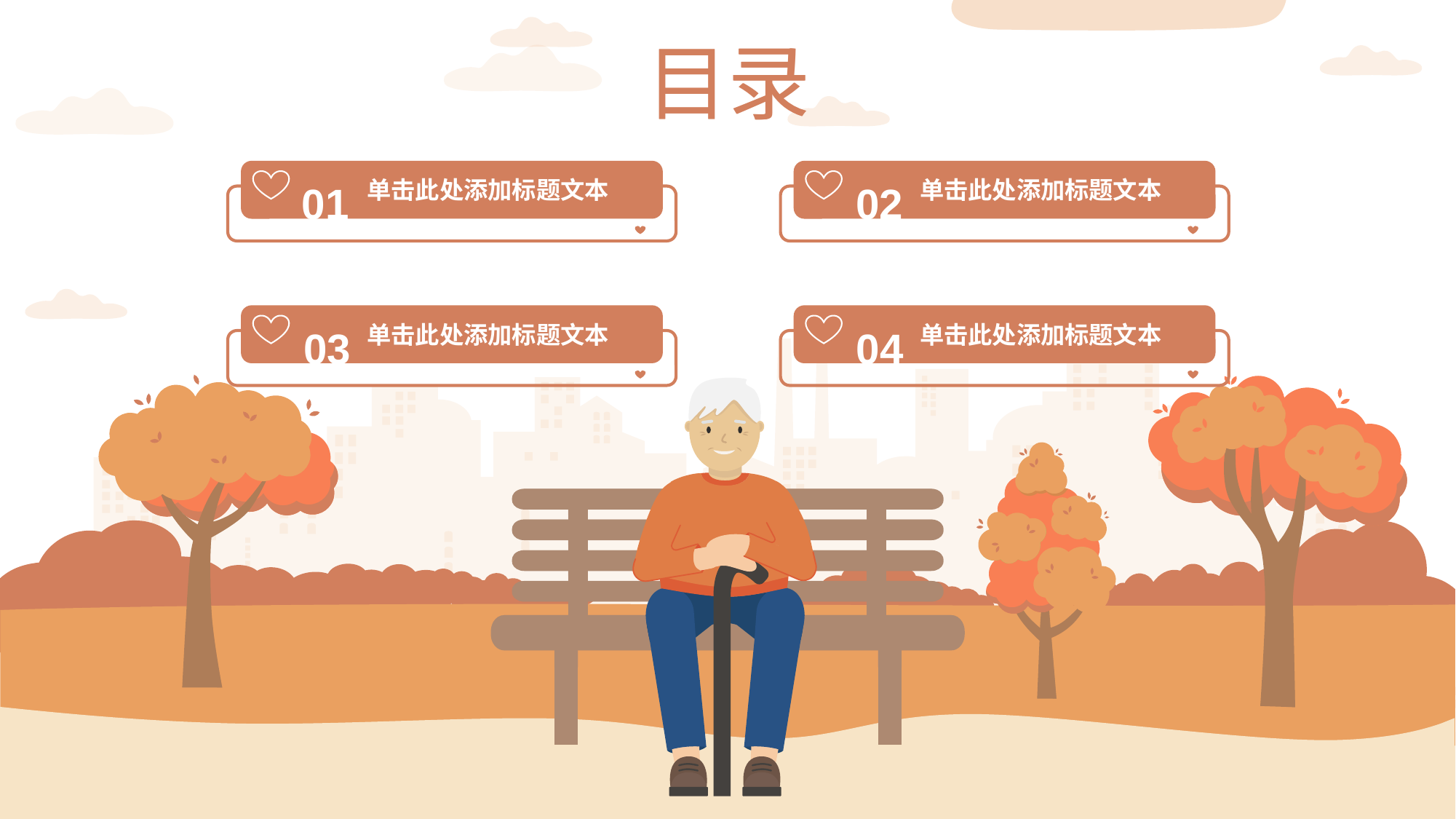

目录
目录

单击此处添加标题文本

01

单击此处添加标题文本

02

单击此处添加标题文本

03

单击此处添加标题文本

04